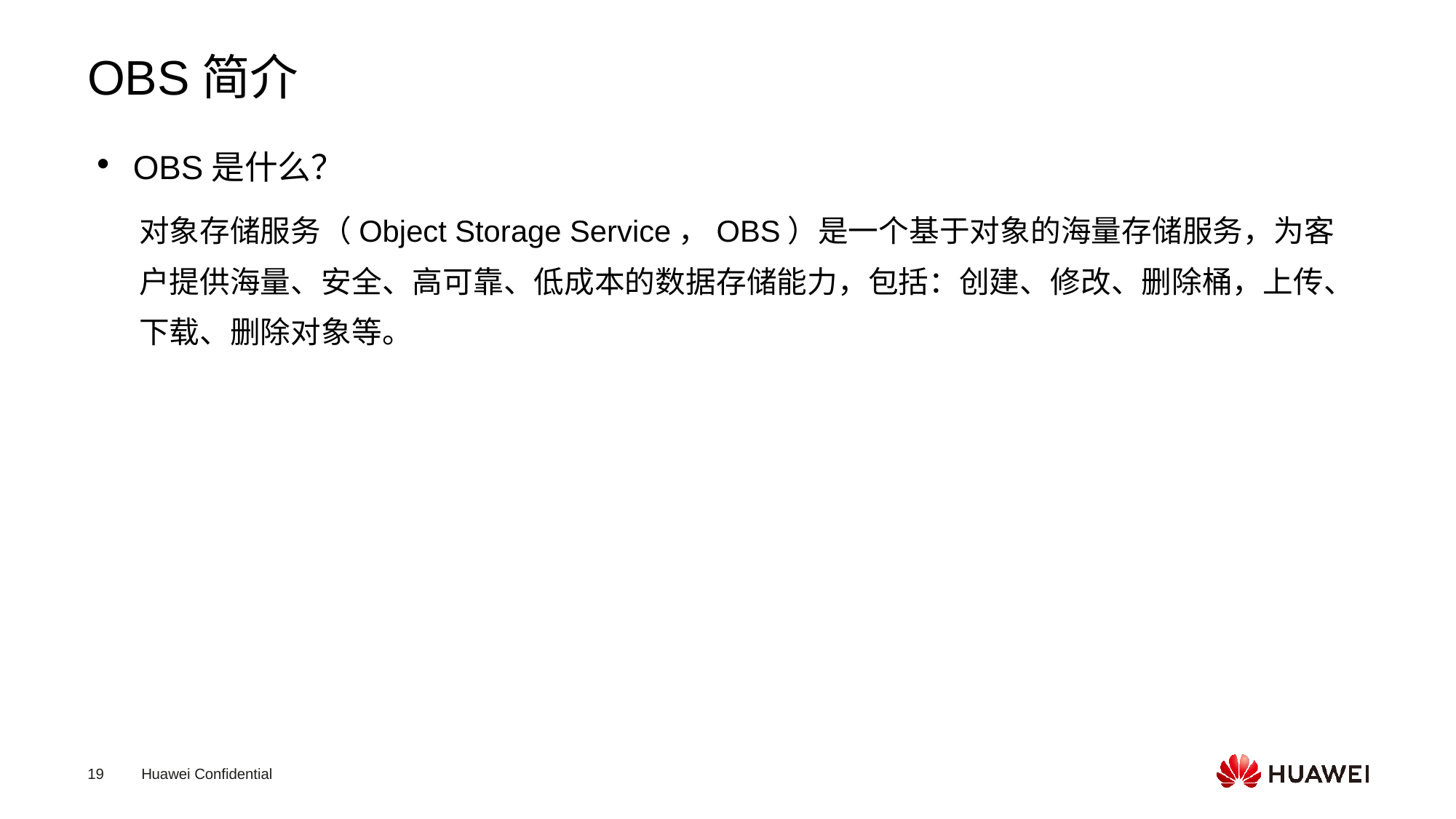

# OBS简介
OBS是什么？
对象存储服务（Object Storage Service，OBS）是一个基于对象的海量存储服务，为客户提供海量、安全、高可靠、低成本的数据存储能力，包括：创建、修改、删除桶，上传、下载、删除对象等。